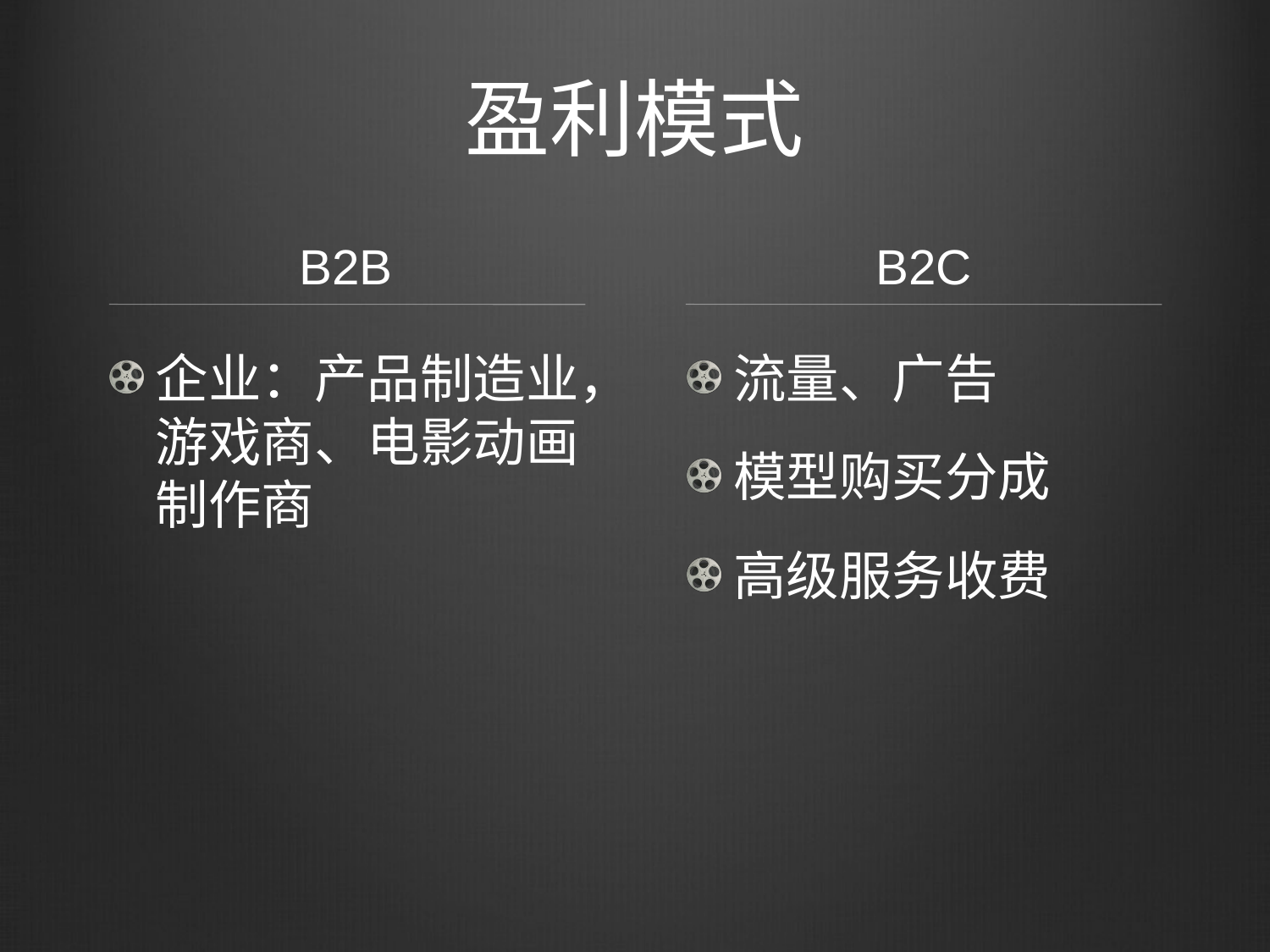

# 盈利模式
B2B
B2C
企业：产品制造业，游戏商、电影动画制作商
流量、广告
模型购买分成
高级服务收费